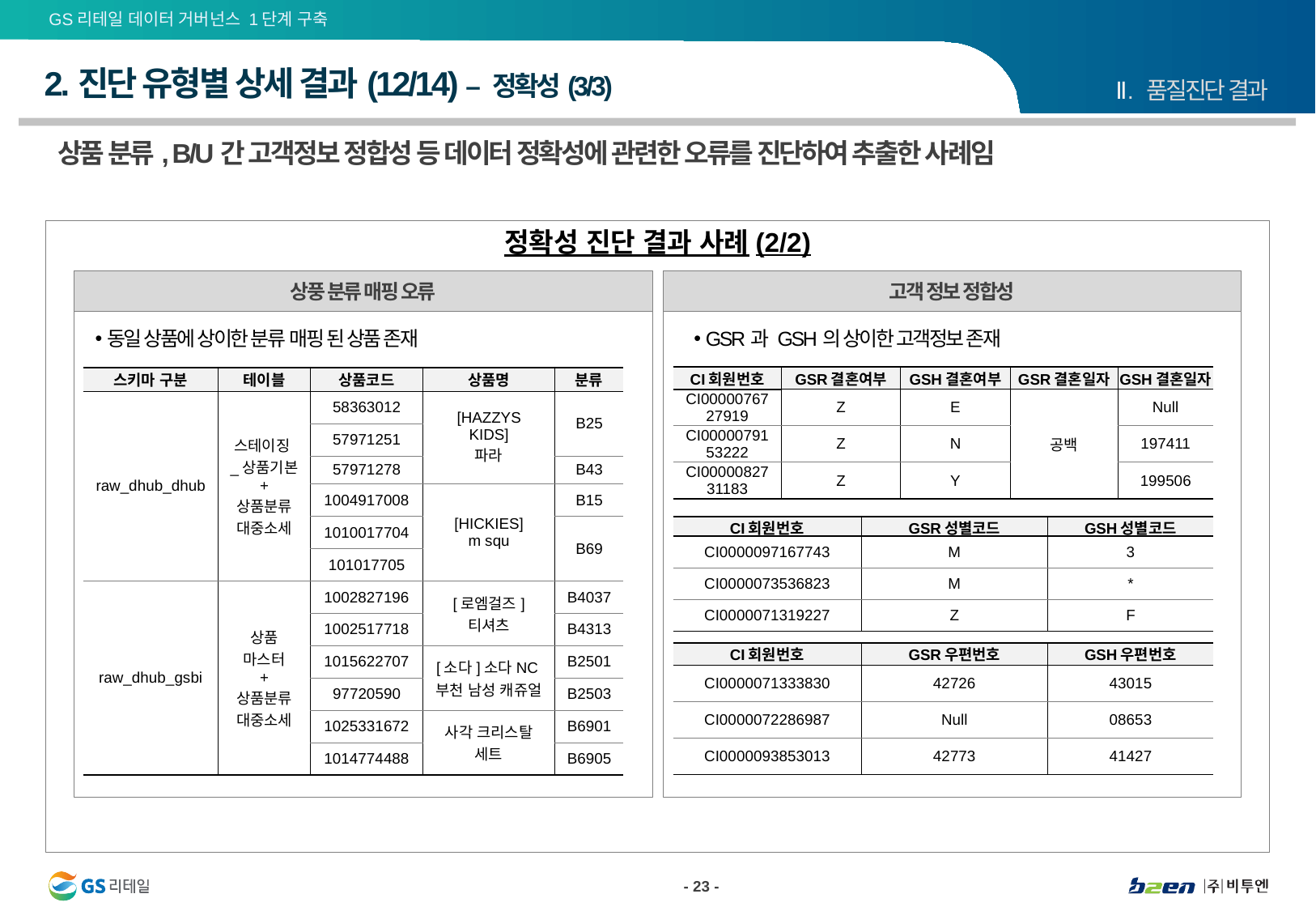

# 2.진단 유형별 상세 결과(12/14) – 정확성(3/3)
Ⅱ. 품질진단 결과
상품 분류, B/U간 고객정보 정합성 등 데이터 정확성에 관련한 오류를 진단하여 추출한 사례임
정확성 진단 결과 사례(2/2)
상풍 분류 매핑 오류
고객 정보 정합성

동일 상품에 상이한 분류 매핑 된 상품 존재
GSR과 GSH의 상이한 고객정보 존재
| CI회원번호 | GSR결혼여부 | GSH결혼여부 | GSR결혼일자 | GSH결혼일자 |
| --- | --- | --- | --- | --- |
| CI0000076727919 | Z | E | 공백 | Null |
| CI0000079153222 | Z | N |  | 197411 |
| CI0000082731183 | Z | Y |  | 199506 |
| 스키마 구분 | 테이블 | 상품코드 | 상품명 | 분류 |
| --- | --- | --- | --- | --- |
| raw\_dhub\_dhub | 스테이징\_상품기본 + 상품분류대중소세 | 58363012 | [HAZZYS KIDS] 파라 | B25 |
|  |  | 57971251 |  |  |
|  |  | 57971278 |  | B43 |
|  |  | 1004917008 | [HICKIES] m squ | B15 |
|  |  | 1010017704 |  | B69 |
|  |  | 101017705 |  |  |
| raw\_dhub\_gsbi | 상품 마스터 + 상품분류 대중소세 | 1002827196 | [로엠걸즈] 티셔츠 | B4037 |
|  |  | 1002517718 |  | B4313 |
|  |  | 1015622707 | [소다]소다NC부천 남성 캐쥬얼 | B2501 |
|  |  | 97720590 |  | B2503 |
|  |  | 1025331672 | 사각 크리스탈 세트 | B6901 |
|  |  | 1014774488 |  | B6905 |
| CI회원번호 | GSR성별코드 | GSH성별코드 |
| --- | --- | --- |
| CI0000097167743 | M | 3 |
| CI0000073536823 | M | \* |
| CI0000071319227 | Z | F |
| CI회원번호 | GSR우편번호 | GSH우편번호 |
| --- | --- | --- |
| CI0000071333830 | 42726 | 43015 |
| CI0000072286987 | Null | 08653 |
| CI0000093853013 | 42773 | 41427 |